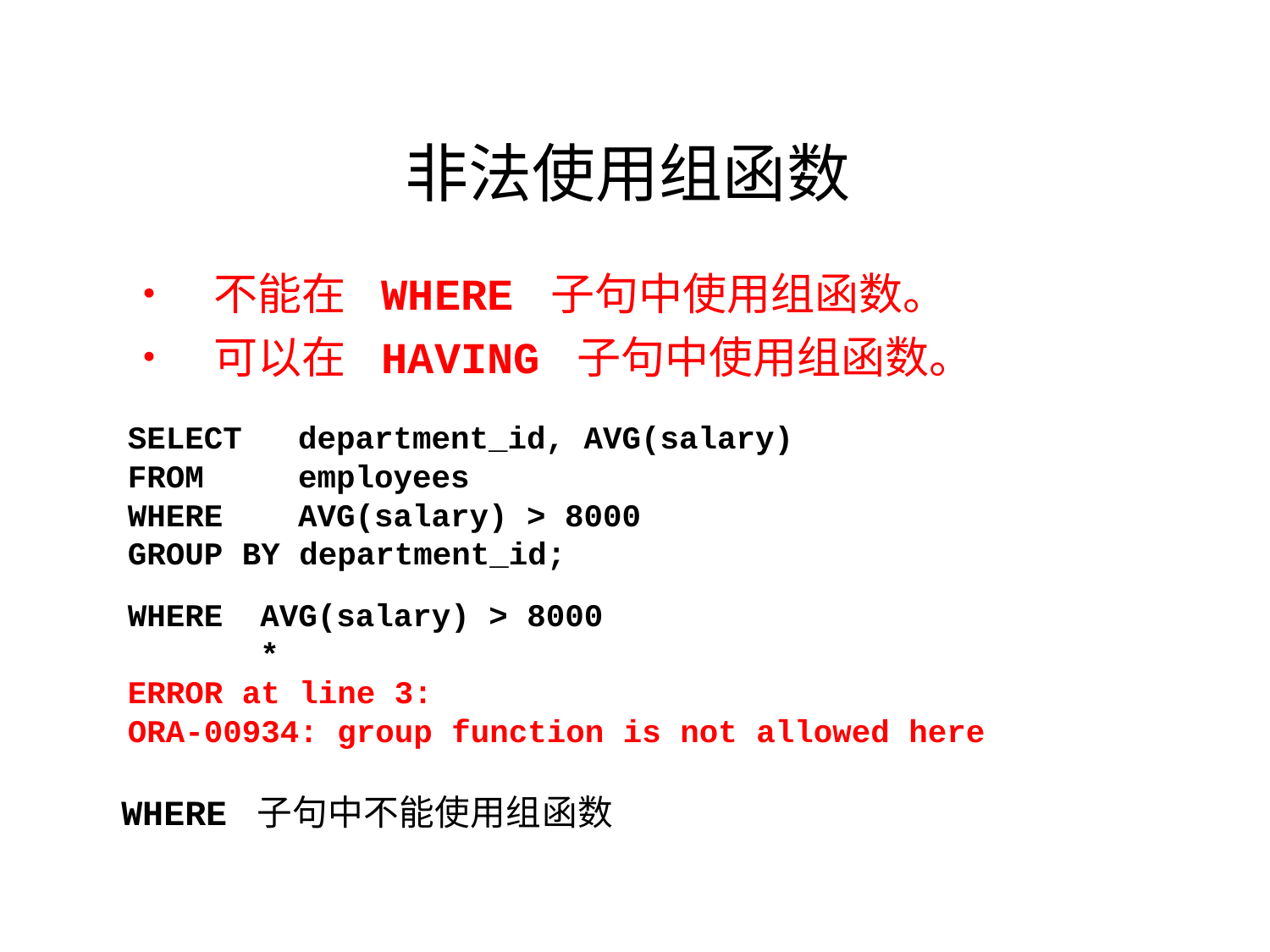

非法使用组函数
• 不能在 WHERE 子句中使用组函数。
• 可以在 HAVING 子句中使用组函数。
SELECT department_id, AVG(salary)
FROM employees
WHERE AVG(salary) > 8000
GROUP BY department_id;
WHERE AVG(salary) > 8000
*
ERROR at line 3:
ORA-00934: group function is not allowed here
WHERE 子句中不能使用组函数